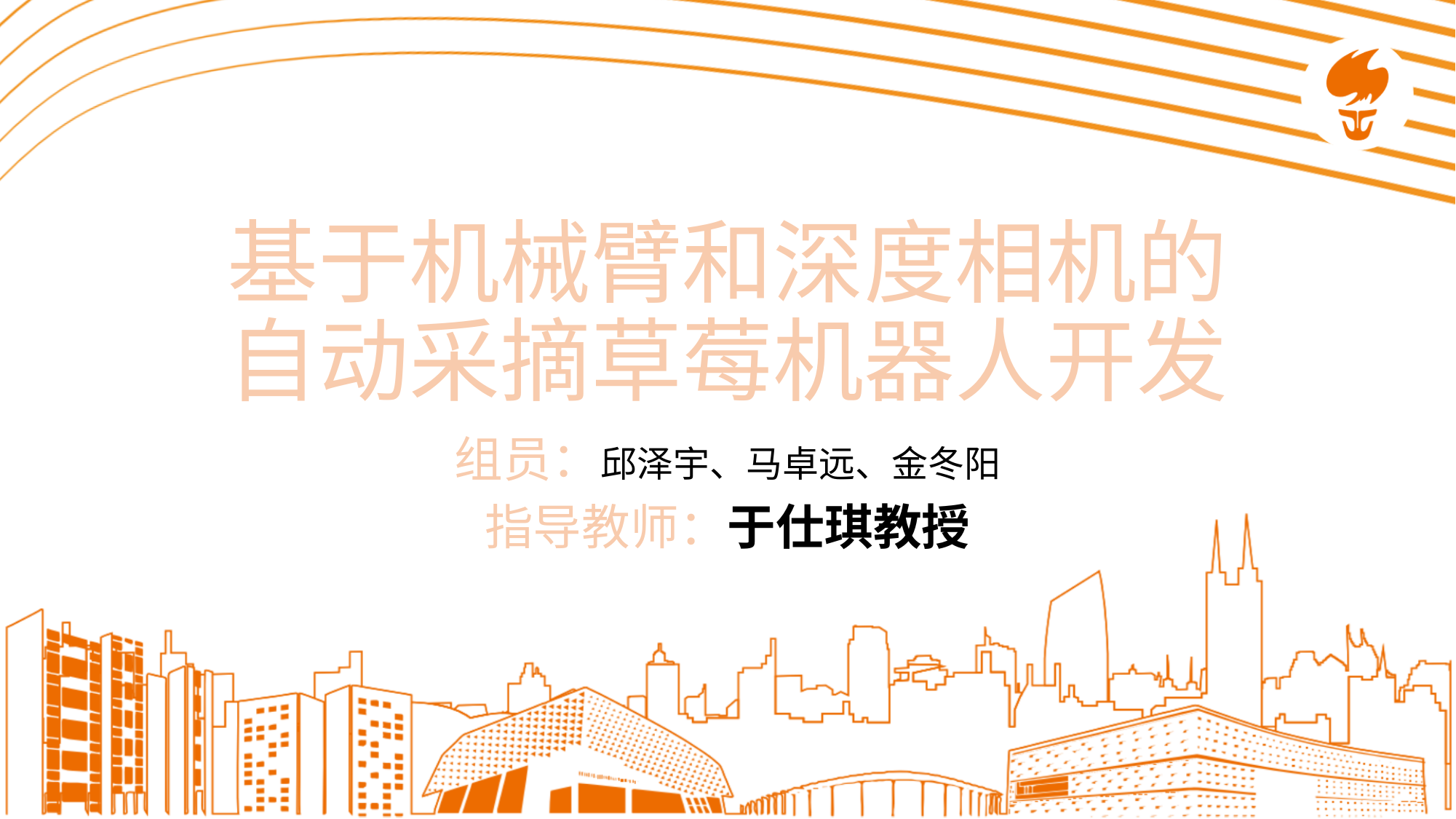

# 基于机械臂和深度相机的自动采摘草莓机器人开发
组员：邱泽宇、马卓远、金冬阳
指导教师：于仕琪教授